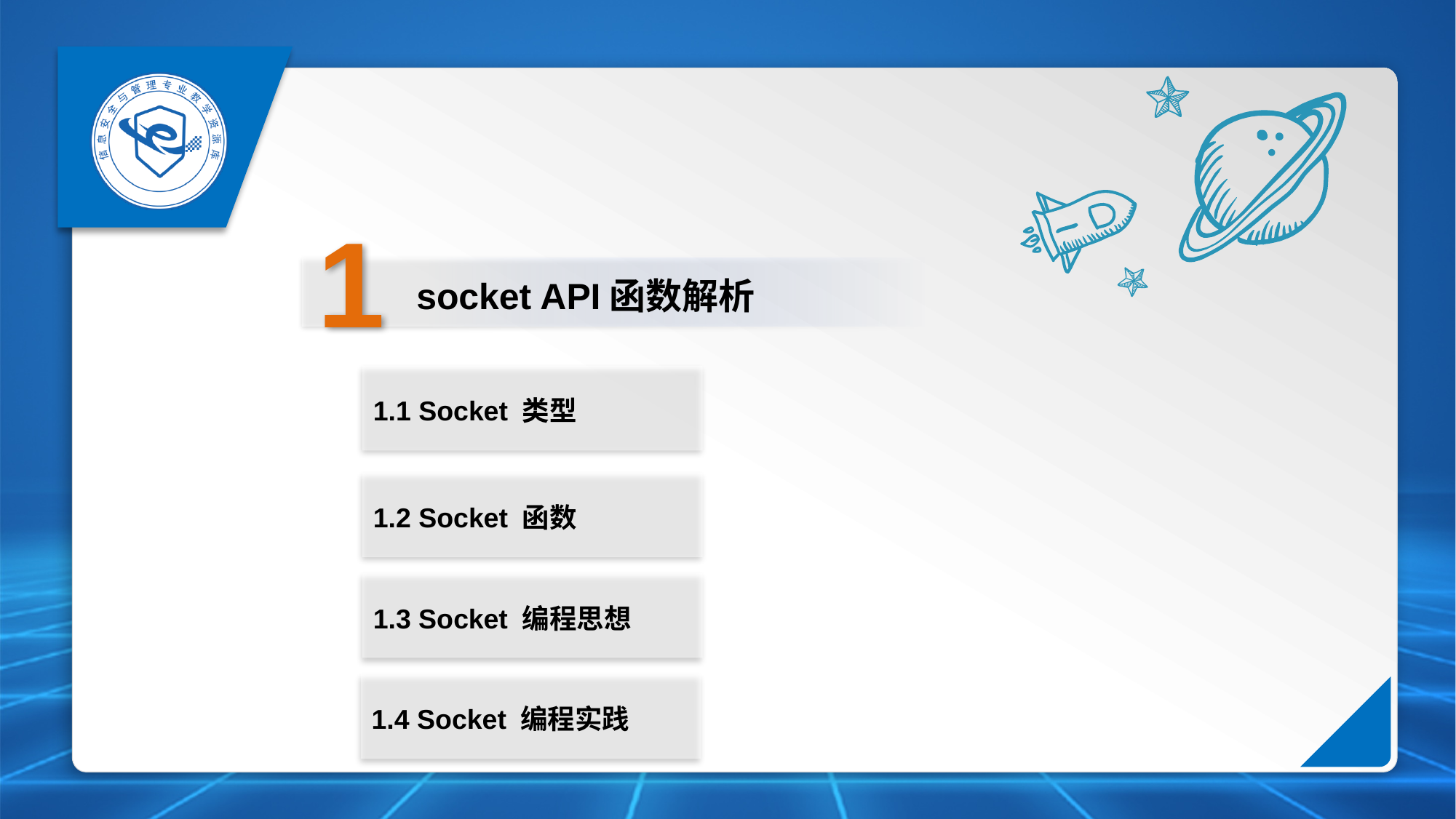

1

socket API函数解析

1.1 Socket 类型

1.2 Socket 函数

1.3 Socket 编程思想

1.4 Socket 编程实践